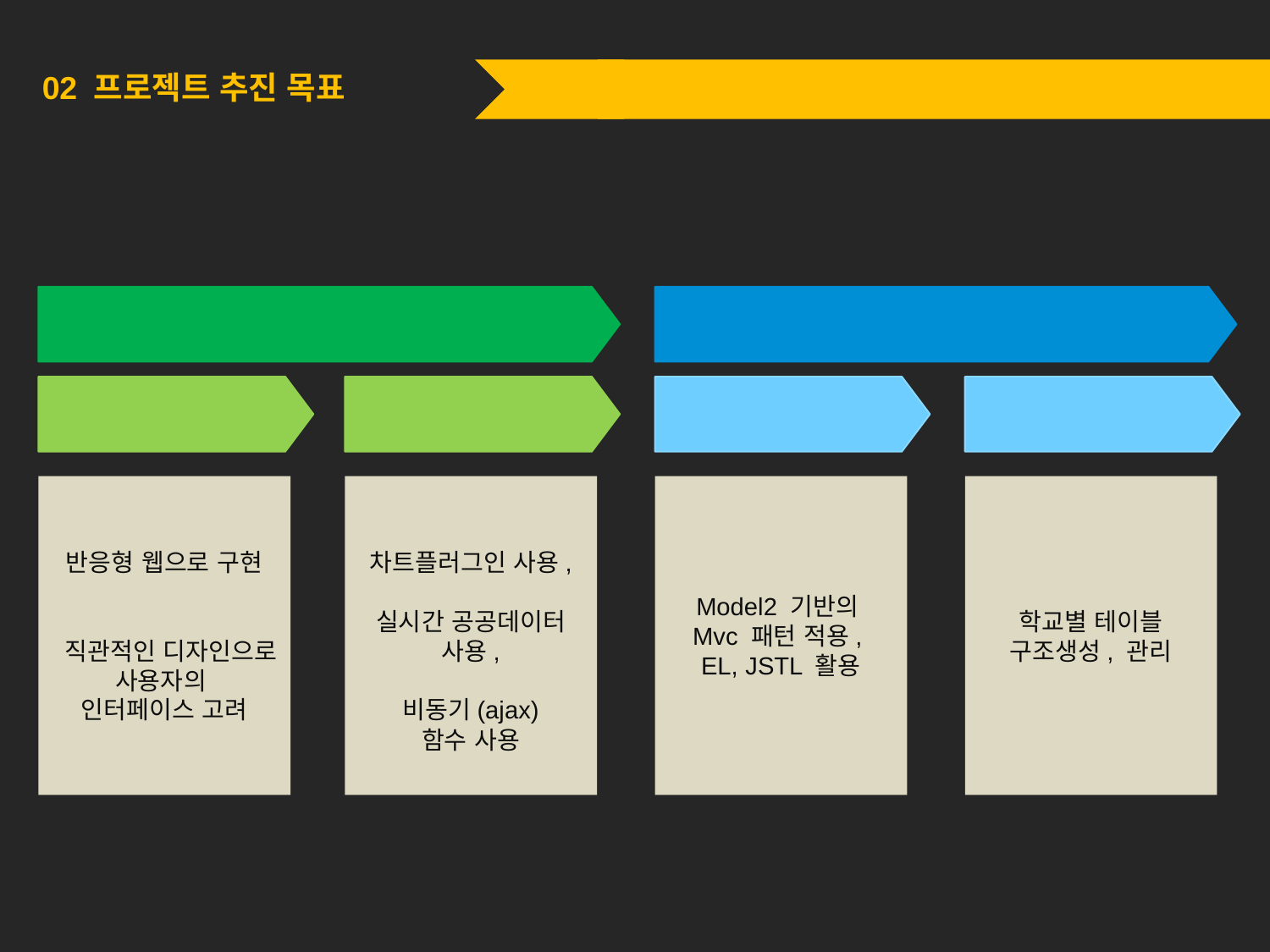

02 프로젝트 추진 목표
Frontend
Backend
UI / UX
Script
JSP / Servlet
DB
반응형 웹으로 구현

 직관적인 디자인으로 사용자의
인터페이스 고려

차트플러그인 사용,

실시간 공공데이터 사용,

비동기(ajax)
함수 사용
Model2 기반의
Mvc 패턴 적용,
EL, JSTL 활용
학교별 테이블 구조생성, 관리